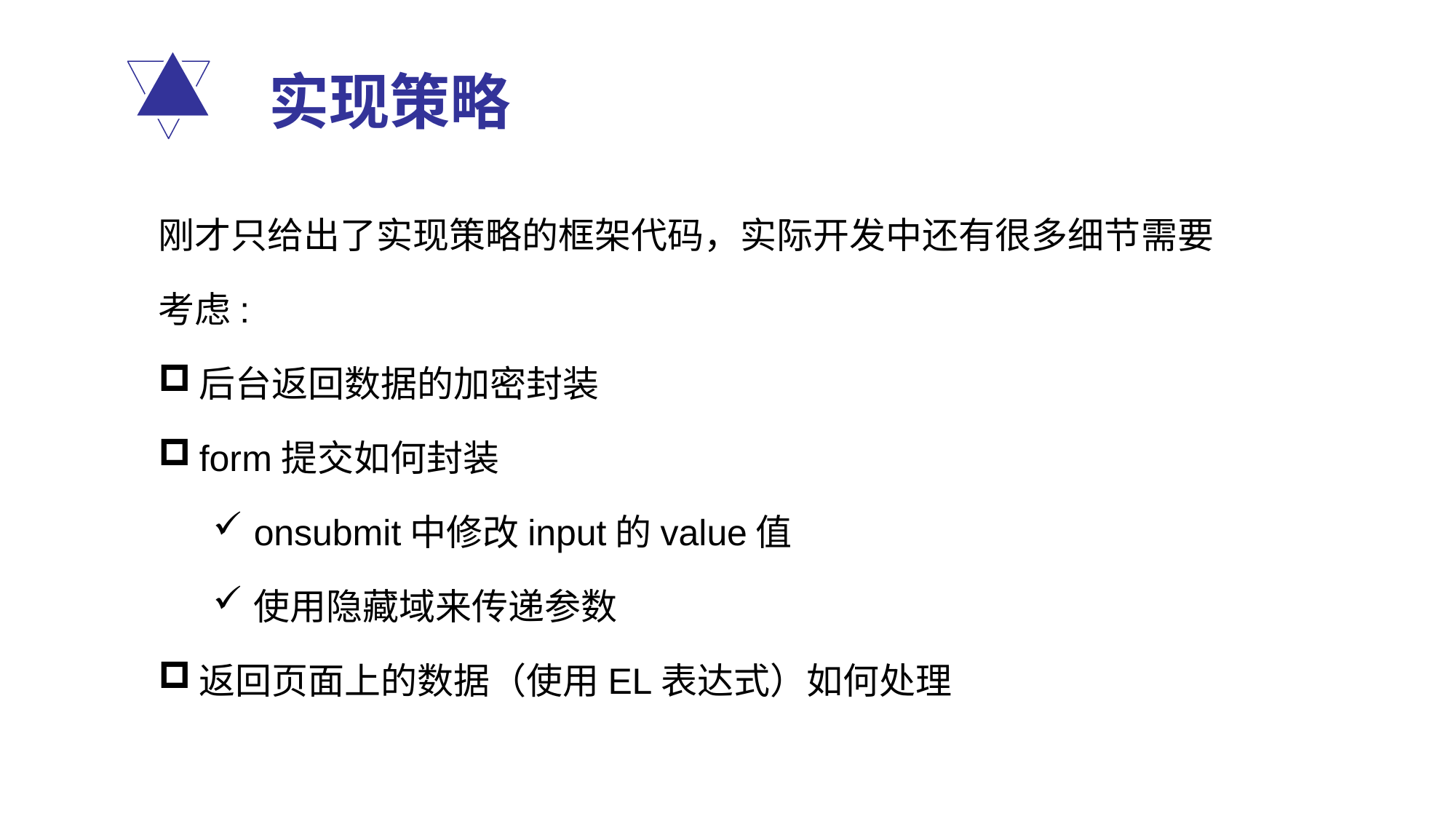

# 实现策略
刚才只给出了实现策略的框架代码，实际开发中还有很多细节需要考虑:
后台返回数据的加密封装
form提交如何封装
onsubmit中修改input的value值
使用隐藏域来传递参数
返回页面上的数据（使用EL表达式）如何处理